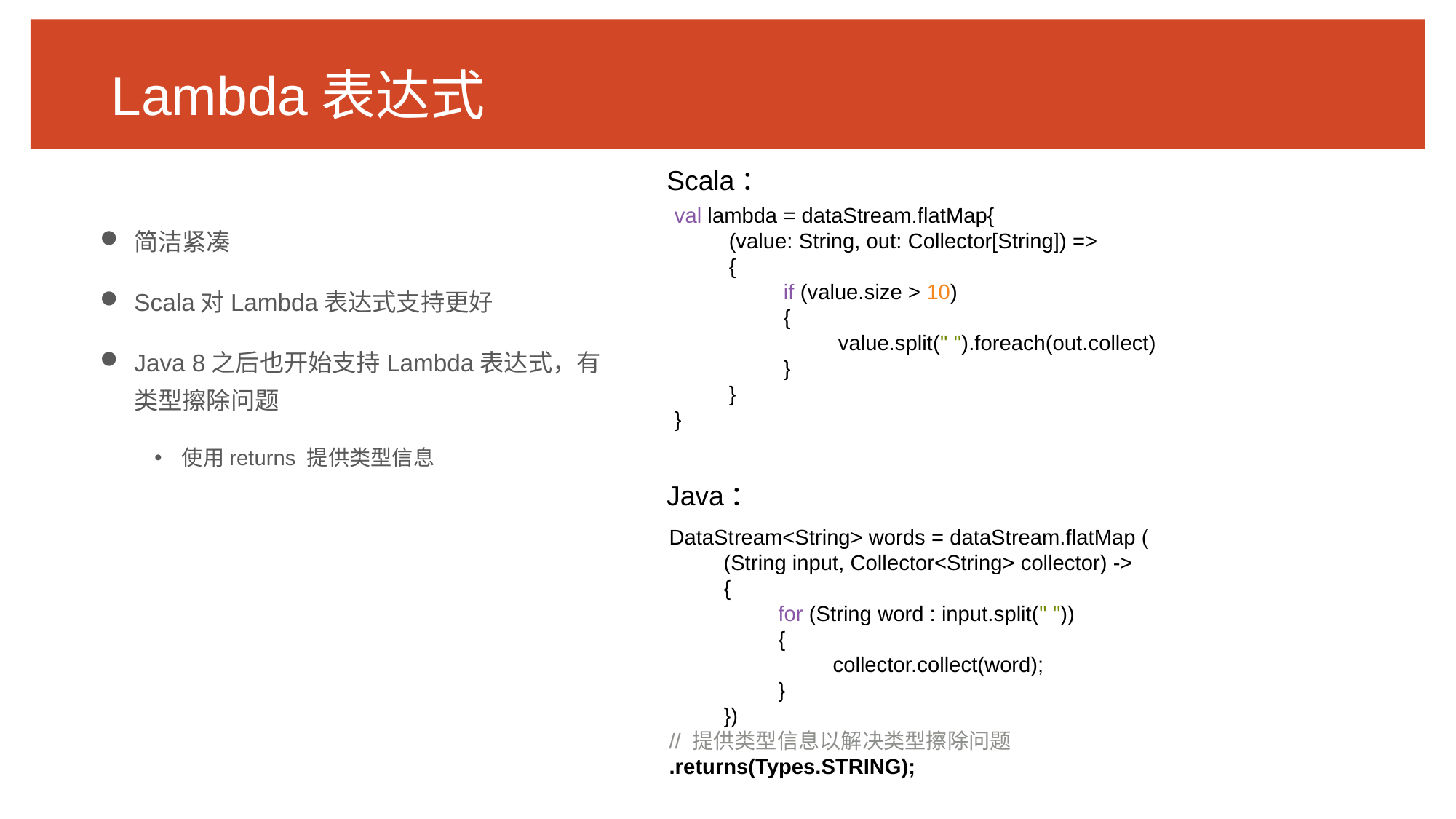

# Lambda表达式
Scala：
val lambda = dataStream.flatMap{
(value: String, out: Collector[String]) =>
{
if (value.size > 10)
{
value.split(" ").foreach(out.collect)
}
}
}
简洁紧凑
Scala对Lambda表达式支持更好
Java 8之后也开始支持Lambda表达式，有类型擦除问题
使用returns 提供类型信息
Java：
DataStream<String> words = dataStream.flatMap (
(String input, Collector<String> collector) ->
{
for (String word : input.split(" "))
{
collector.collect(word);
}
})
// 提供类型信息以解决类型擦除问题
.returns(Types.STRING);